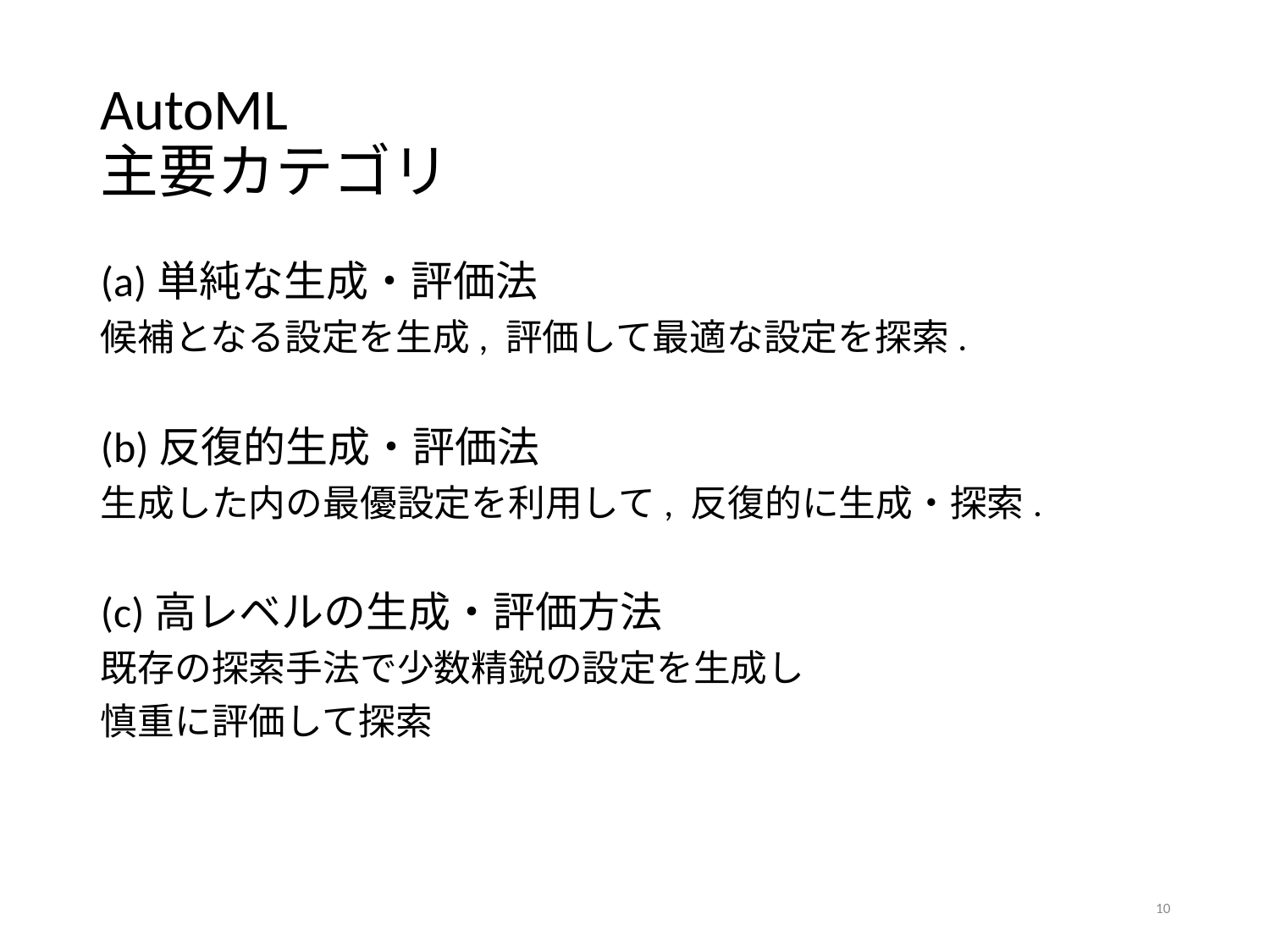

# AutoML 主要カテゴリ
(a)単純な生成・評価法
候補となる設定を生成, 評価して最適な設定を探索.

(b)反復的生成・評価法
生成した内の最優設定を利用して, 反復的に生成・探索.

(c)高レベルの生成・評価方法
既存の探索手法で少数精鋭の設定を生成し
慎重に評価して探索
10